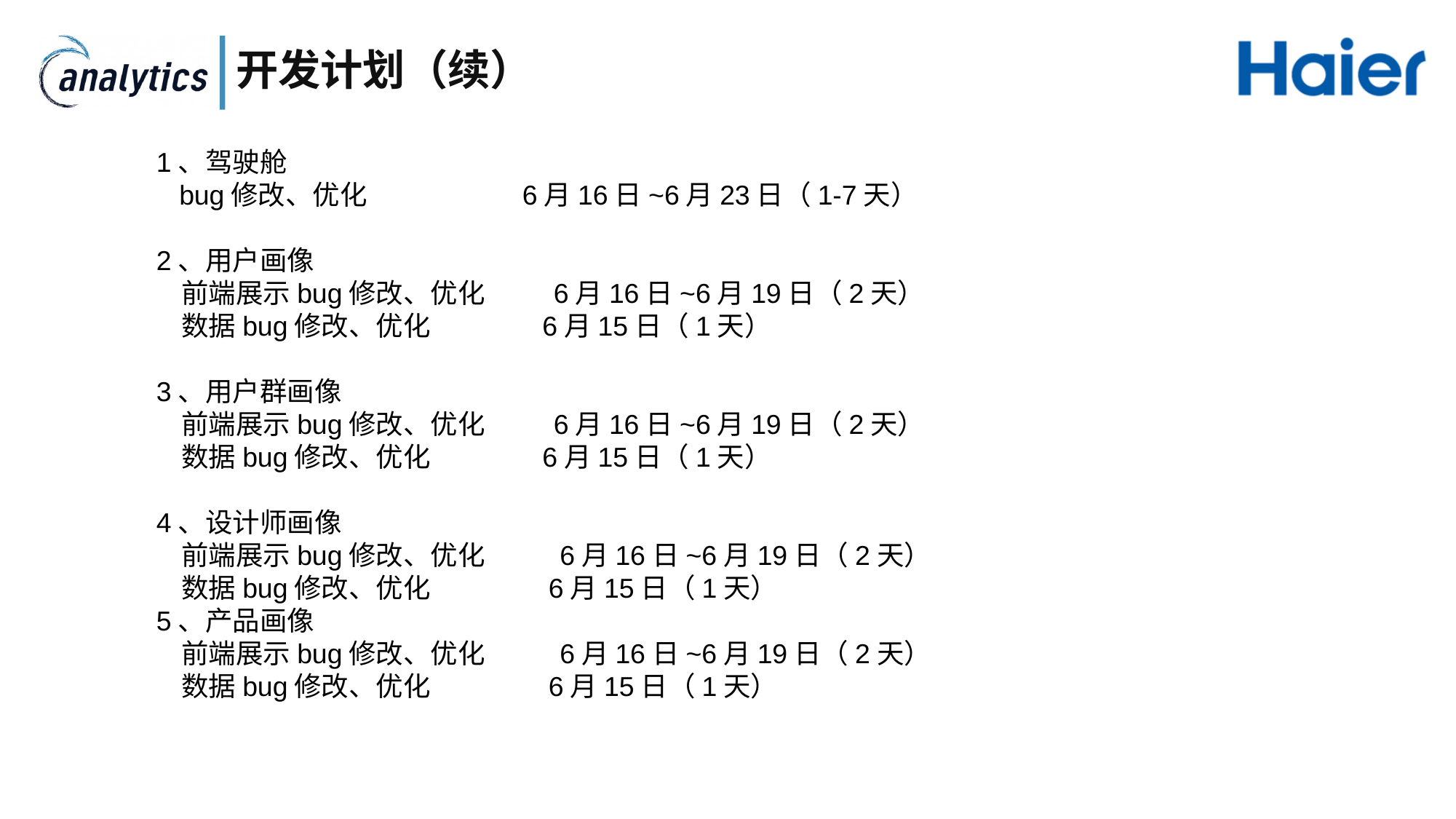

# 开发计划（续）
1、驾驶舱
   bug修改、优化                        6月16日~6月23日（1-7天）

2、用户画像
   前端展示bug修改、优化          6月16日~6月19日（2天）
   数据bug修改、优化                 6月15日（1天）

3、用户群画像
   前端展示bug修改、优化          6月16日~6月19日（2天）
   数据bug修改、优化                 6月15日（1天）

4、设计师画像
   前端展示bug修改、优化           6月16日~6月19日（2天）
   数据bug修改、优化                  6月15日（1天）
5、产品画像
   前端展示bug修改、优化           6月16日~6月19日（2天）
   数据bug修改、优化                  6月15日（1天）